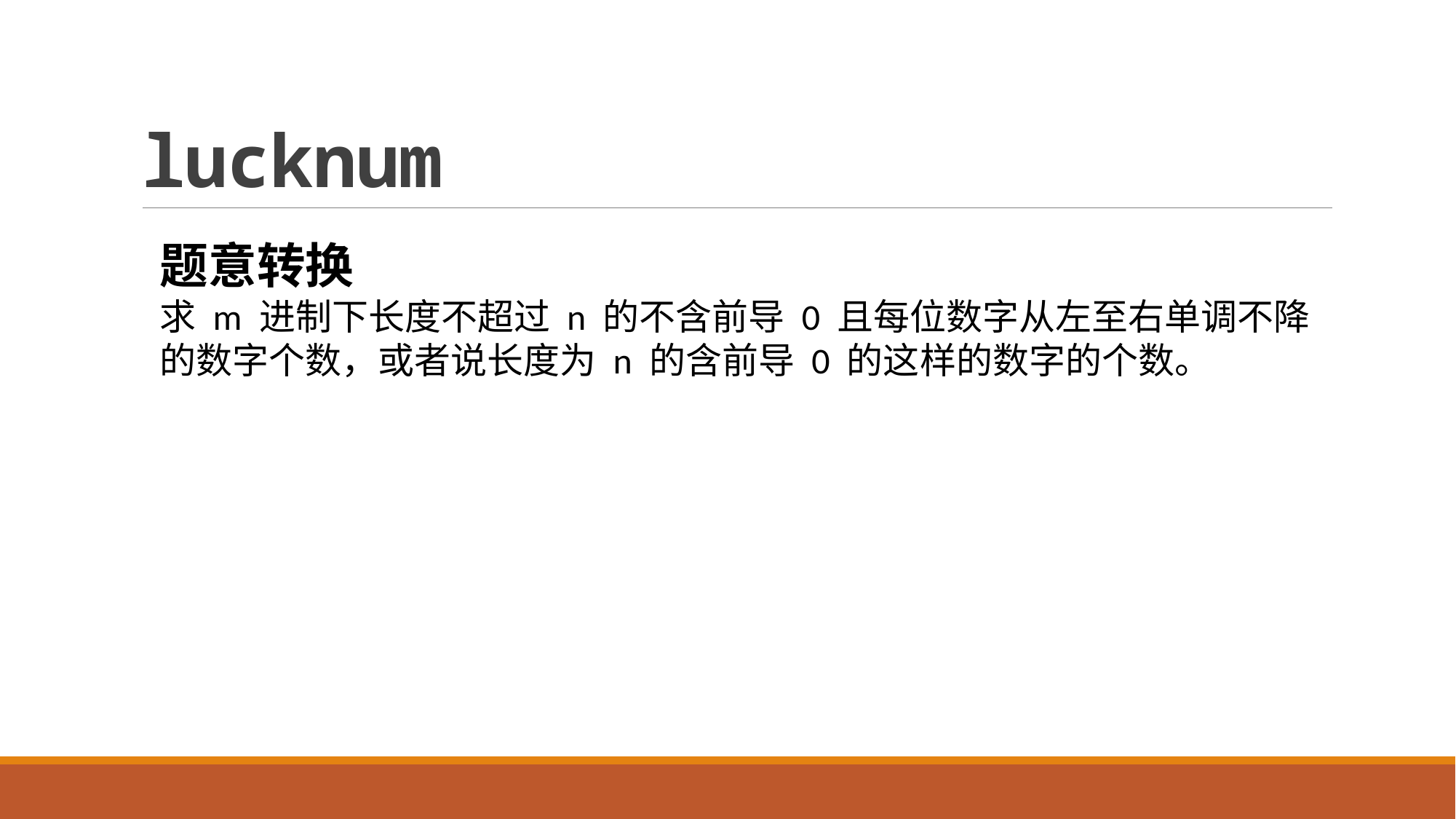

# lucknum
题意转换
求 m 进制下长度不超过 n 的不含前导 0 且每位数字从左至右单调不降的数字个数，或者说长度为 n 的含前导 0 的这样的数字的个数。